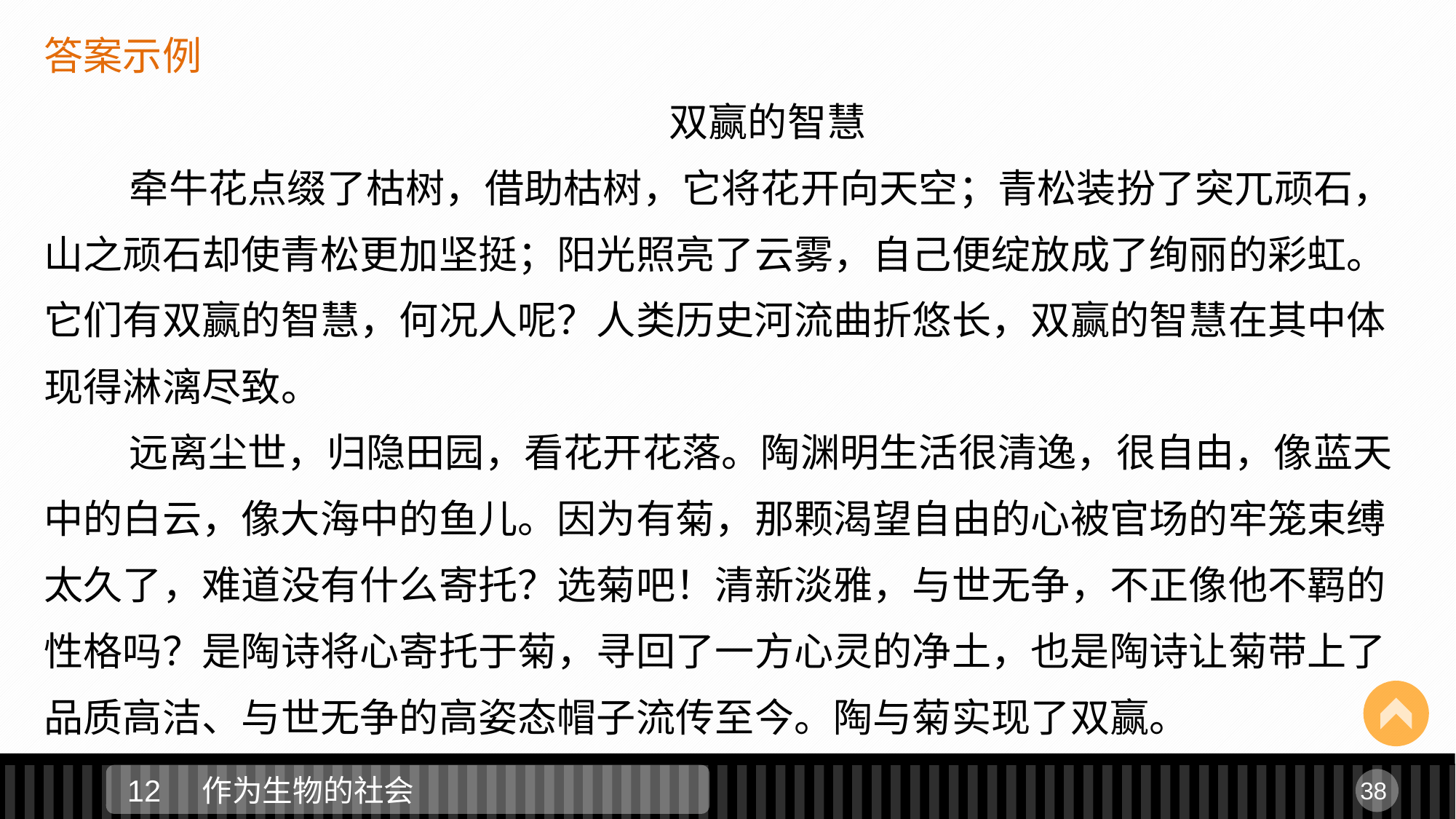

答案示例
双赢的智慧
牵牛花点缀了枯树，借助枯树，它将花开向天空；青松装扮了突兀顽石，山之顽石却使青松更加坚挺；阳光照亮了云雾，自己便绽放成了绚丽的彩虹。它们有双赢的智慧，何况人呢？人类历史河流曲折悠长，双赢的智慧在其中体现得淋漓尽致。
远离尘世，归隐田园，看花开花落。陶渊明生活很清逸，很自由，像蓝天中的白云，像大海中的鱼儿。因为有菊，那颗渴望自由的心被官场的牢笼束缚太久了，难道没有什么寄托？选菊吧！清新淡雅，与世无争，不正像他不羁的性格吗？是陶诗将心寄托于菊，寻回了一方心灵的净土，也是陶诗让菊带上了品质高洁、与世无争的高姿态帽子流传至今。陶与菊实现了双赢。